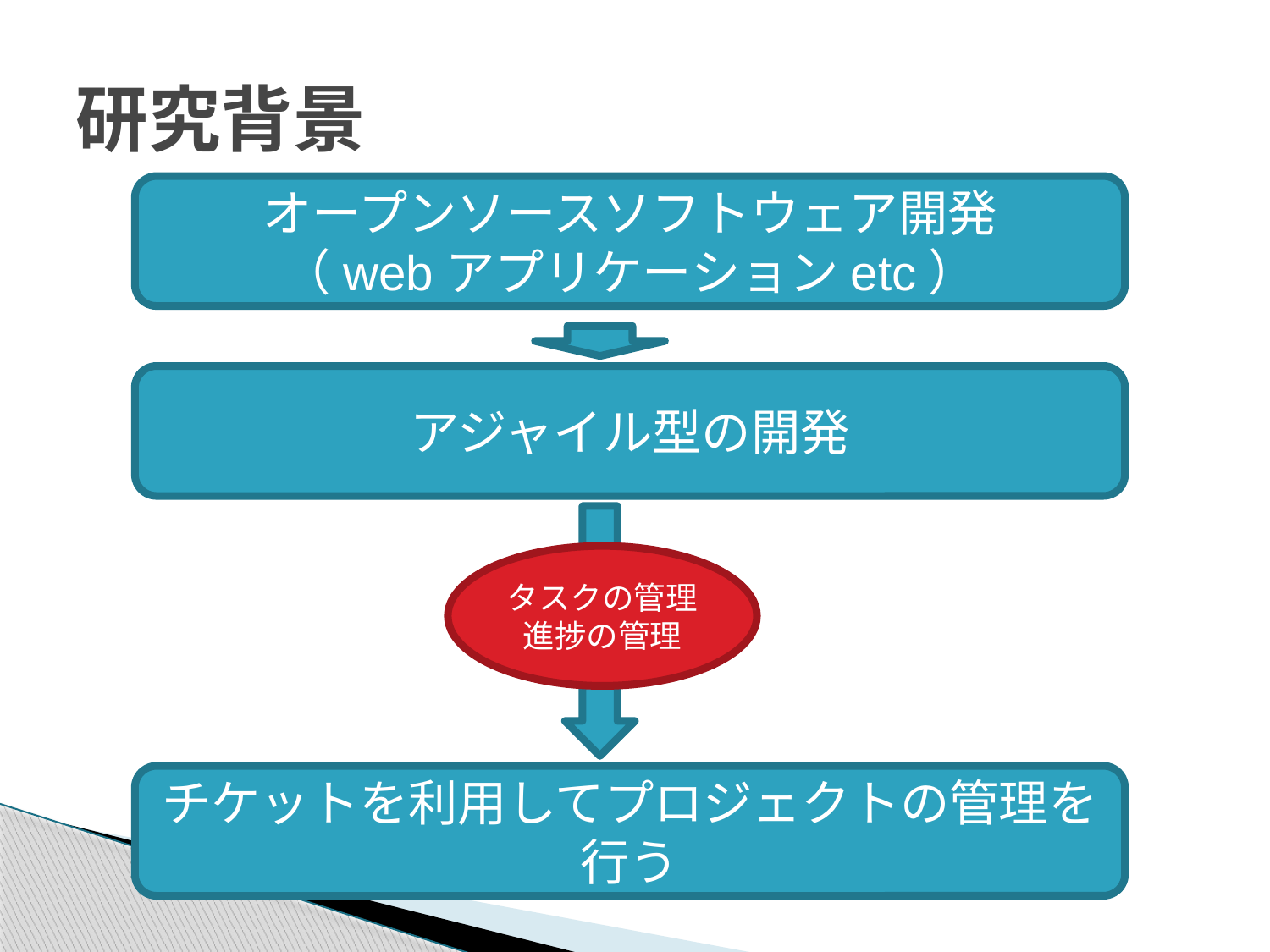

# 研究背景
オープンソースソフトウェア開発
（webアプリケーションetc）

アジャイル型の開発

タスクの管理
進捗の管理
チケットを利用してプロジェクトの管理を行う